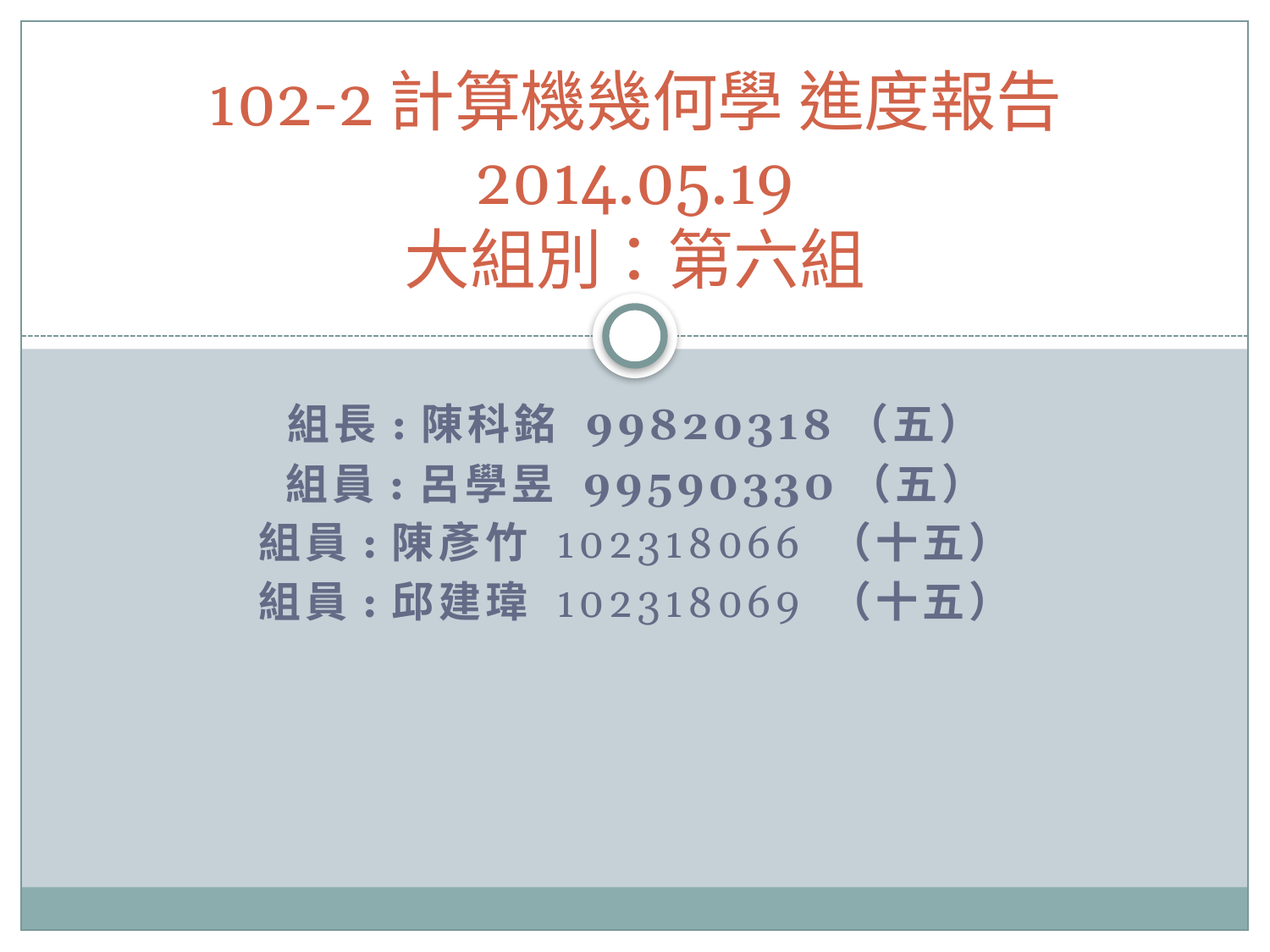

# 102-2計算機幾何學 進度報告 2014.05.19 大組別：第六組
組長:陳科銘 99820318（五）
組員:呂學昱 99590330（五）
組員:陳彥竹 102318066 （十五）
組員:邱建瑋 102318069 （十五）